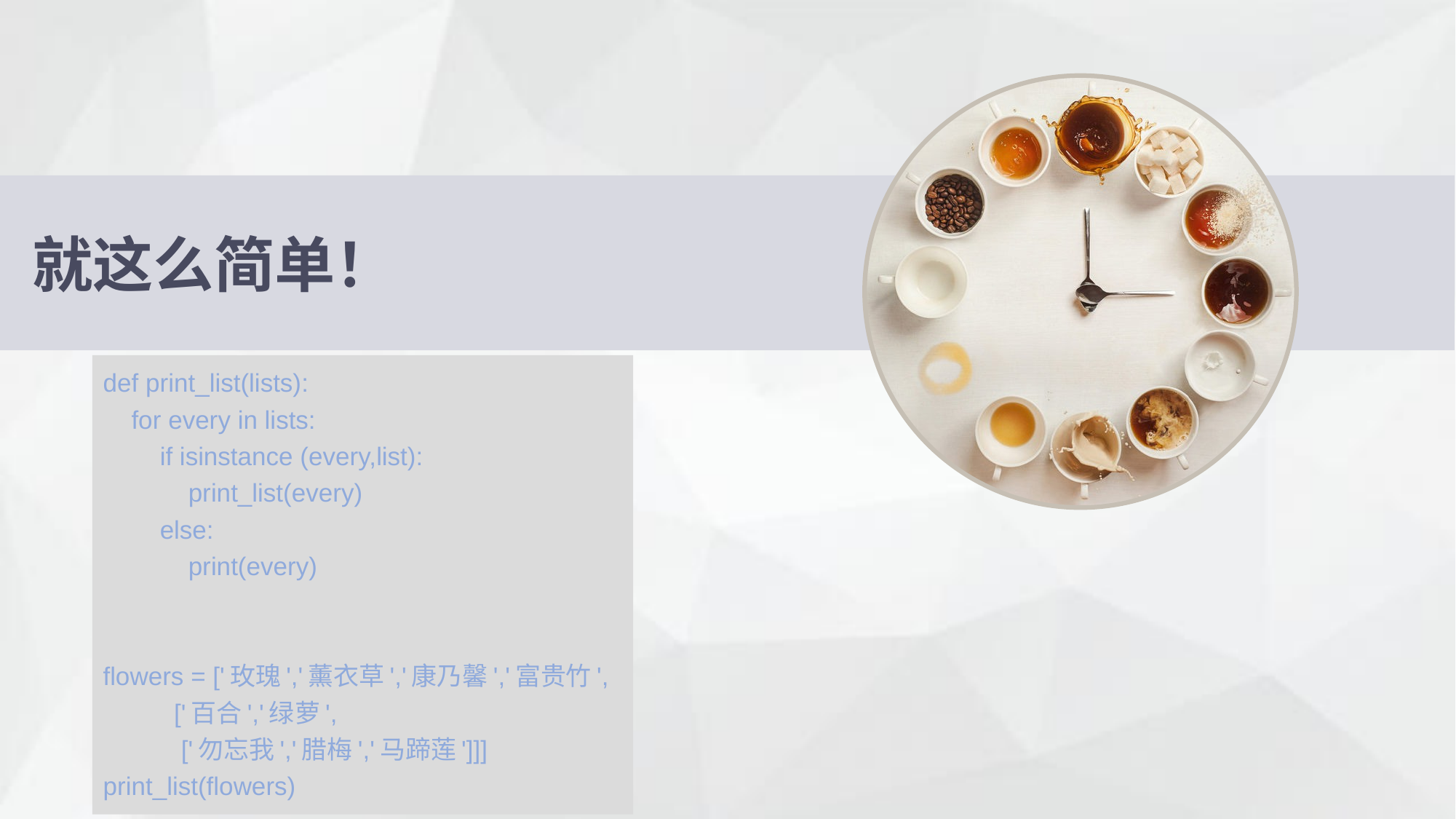

就这么简单！
def print_list(lists):
    for every in lists:
        if isinstance (every,list):
            print_list(every)
        else:
            print(every)

flowers = ['玫瑰','薰衣草','康乃馨','富贵竹',
          ['百合','绿萝',
           ['勿忘我','腊梅','马蹄莲']]]
print_list(flowers)